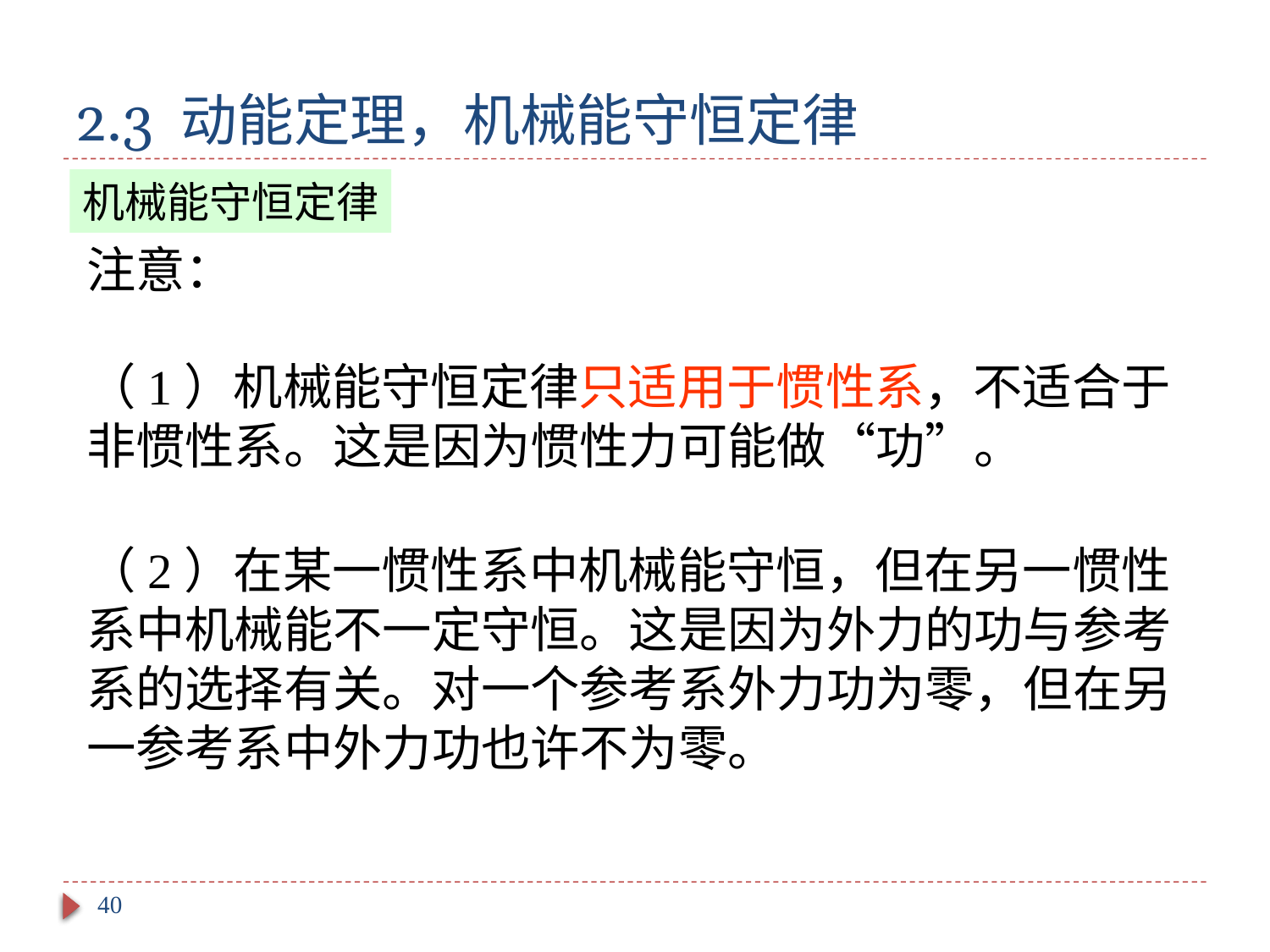

# 2.3 动能定理，机械能守恒定律
机械能守恒定律
注意：
（1）机械能守恒定律只适用于惯性系，不适合于非惯性系。这是因为惯性力可能做“功”。
（2）在某一惯性系中机械能守恒，但在另一惯性系中机械能不一定守恒。这是因为外力的功与参考系的选择有关。对一个参考系外力功为零，但在另一参考系中外力功也许不为零。
40